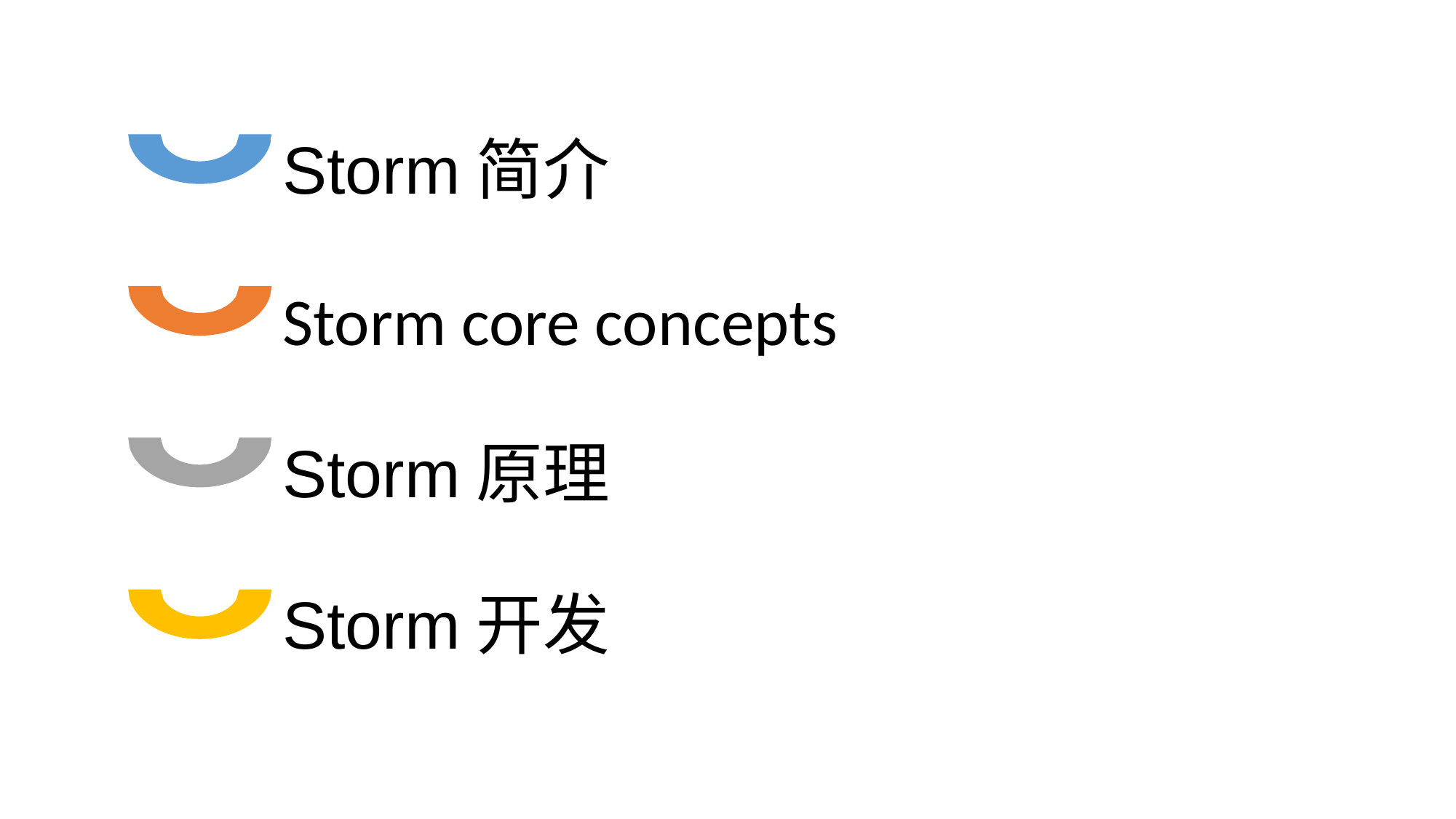

Storm简介
A
Storm core concepts
B
Storm原理
C
Storm开发
D